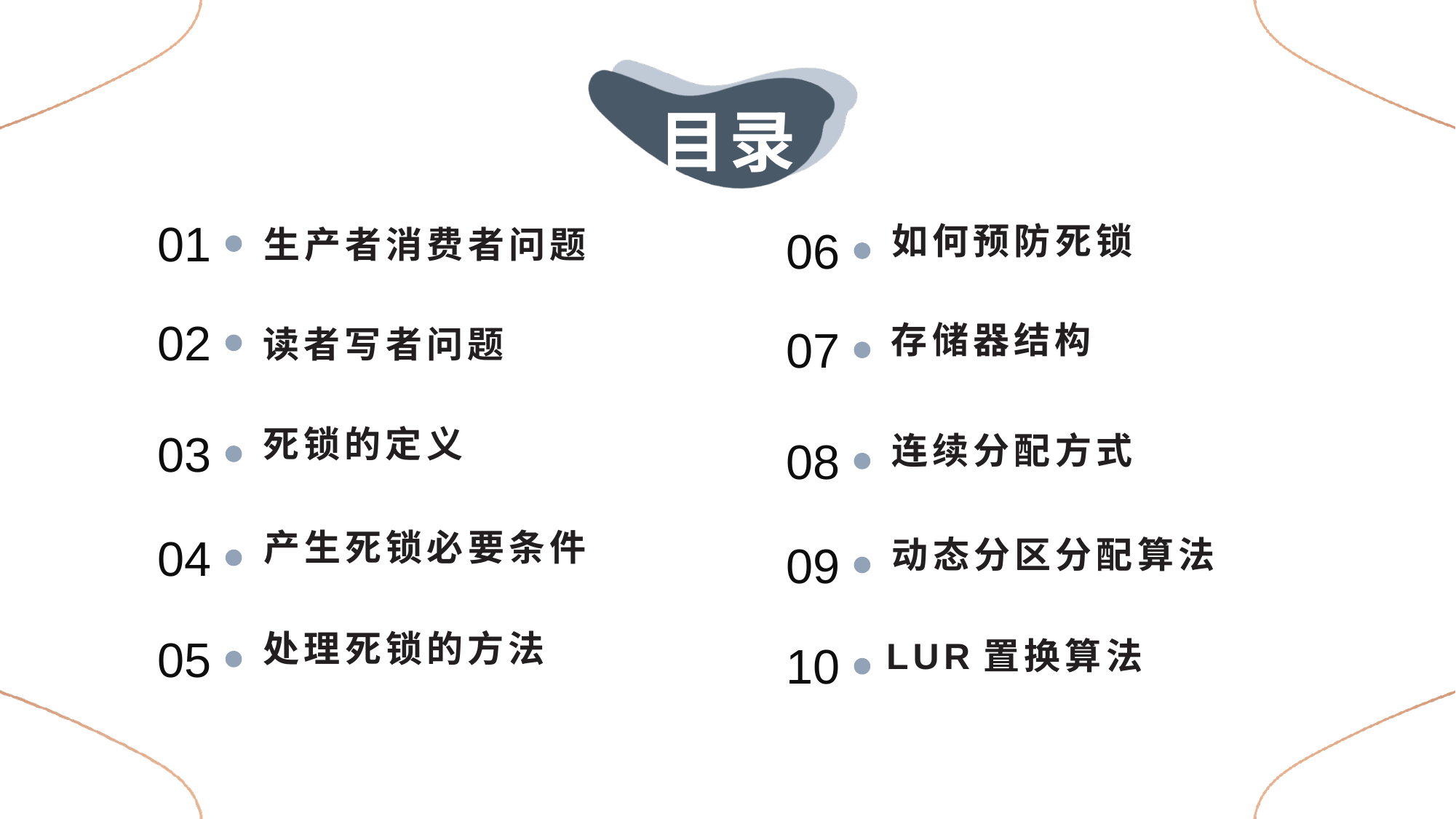

目录
01
如何预防死锁
06
生产者消费者问题

02
存储器结构
07
读者写者问题

死锁的定义
03
连续分配方式
08

产生死锁必要条件
04
动态分区分配算法
09

处理死锁的方法
05
LUR置换算法
10